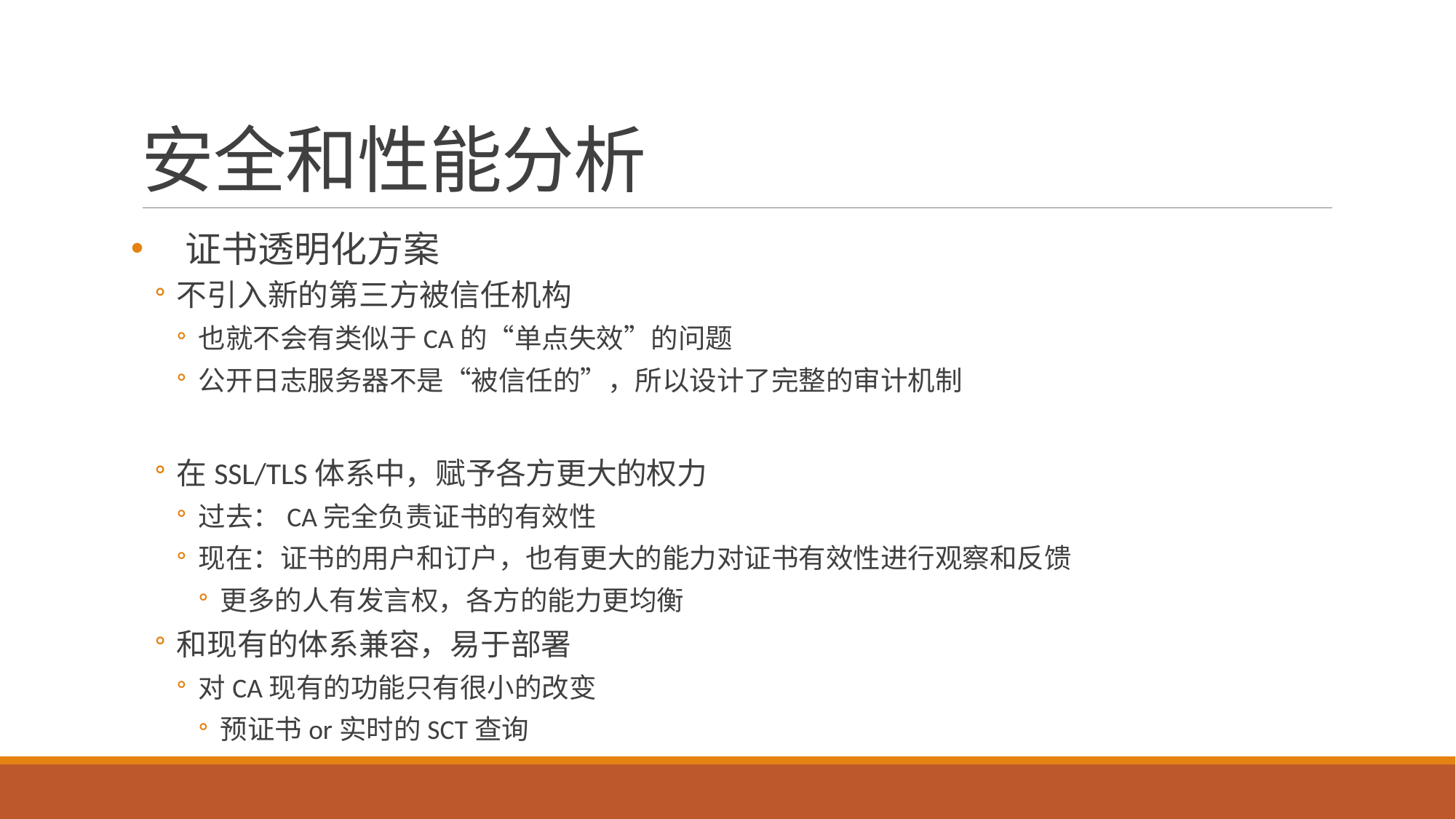

# 安全和性能分析
证书透明化方案
不引入新的第三方被信任机构
也就不会有类似于CA的“单点失效”的问题
公开日志服务器不是“被信任的”，所以设计了完整的审计机制

在SSL/TLS体系中，赋予各方更大的权力
过去：CA完全负责证书的有效性
现在：证书的用户和订户，也有更大的能力对证书有效性进行观察和反馈
更多的人有发言权，各方的能力更均衡
和现有的体系兼容，易于部署
对CA现有的功能只有很小的改变
预证书or实时的SCT查询

56